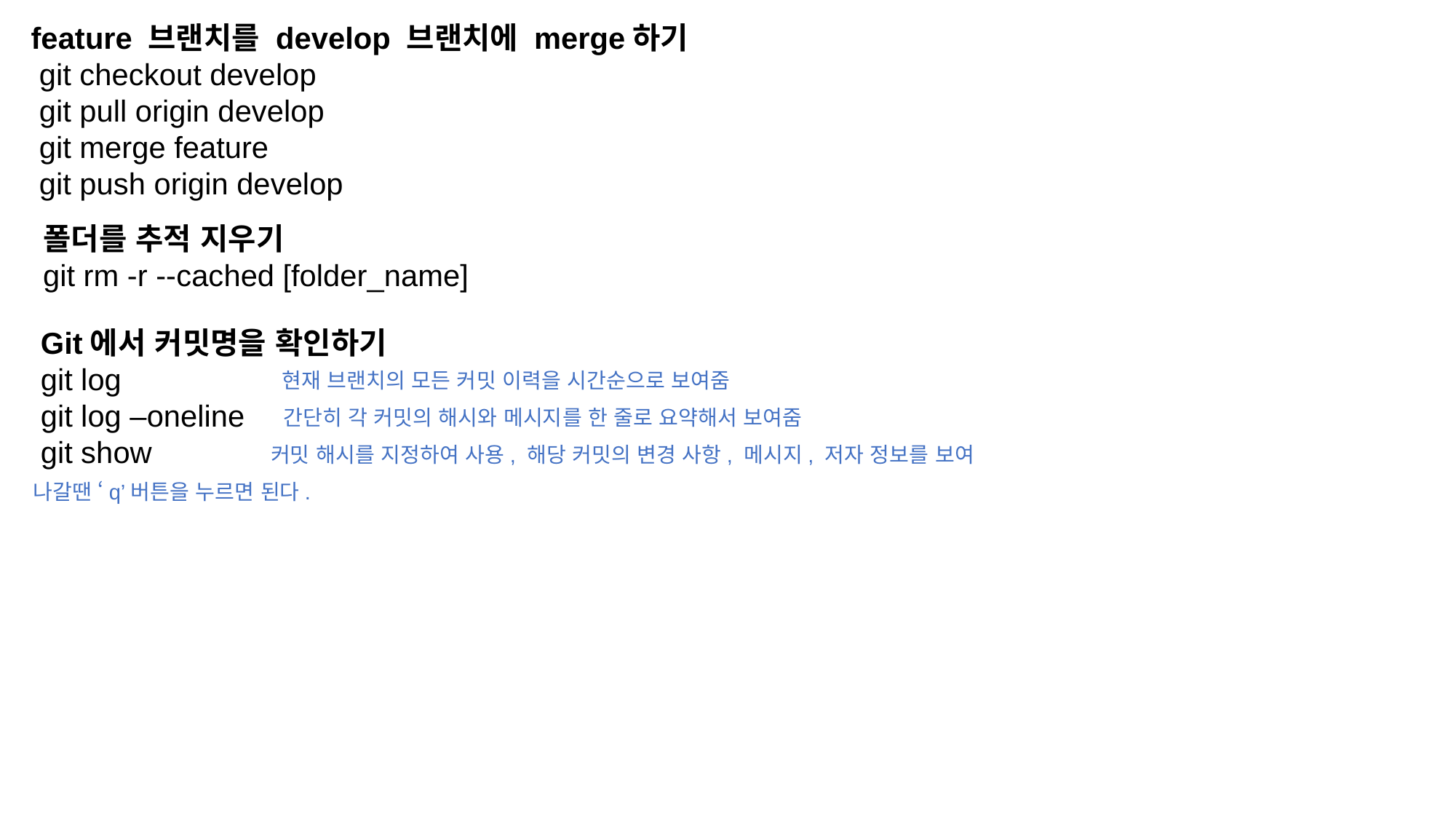

feature 브랜치를 develop 브랜치에 merge하기
 git checkout develop
 git pull origin develop
 git merge feature
 git push origin develop
폴더를 추적 지우기
git rm -r --cached [folder_name]
Git에서 커밋명을 확인하기
git log
git log –oneline
git show
현재 브랜치의 모든 커밋 이력을 시간순으로 보여줌
간단히 각 커밋의 해시와 메시지를 한 줄로 요약해서 보여줌
커밋 해시를 지정하여 사용, 해당 커밋의 변경 사항, 메시지, 저자 정보를 보여
나갈땐 ‘q’버튼을 누르면 된다.